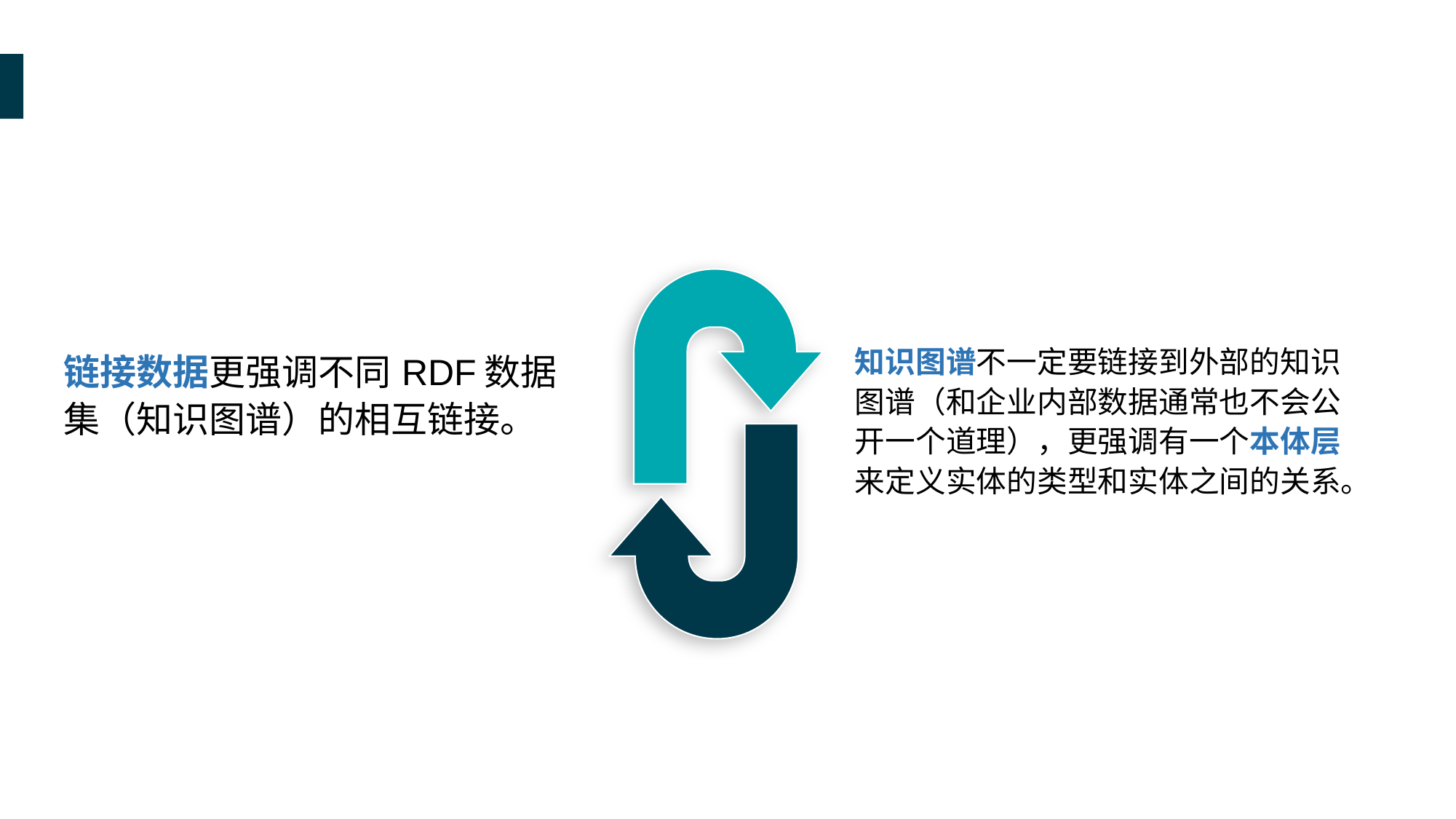

知识图谱不一定要链接到外部的知识图谱（和企业内部数据通常也不会公开一个道理），更强调有一个本体层来定义实体的类型和实体之间的关系。
链接数据更强调不同RDF数据集（知识图谱）的相互链接。